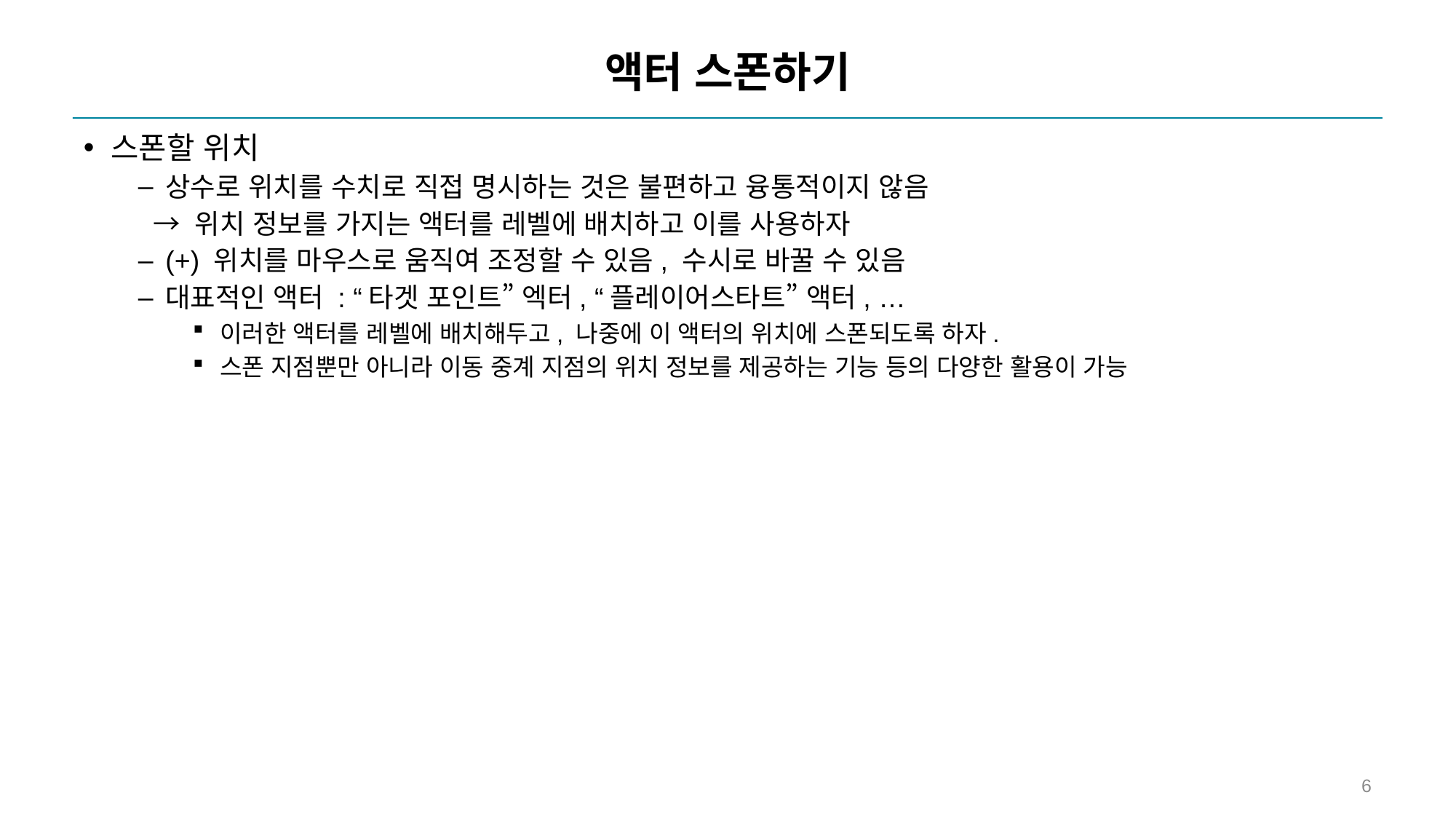

# 액터 스폰하기
스폰할 위치
상수로 위치를 수치로 직접 명시하는 것은 불편하고 융통적이지 않음
  → 위치 정보를 가지는 액터를 레벨에 배치하고 이를 사용하자
(+) 위치를 마우스로 움직여 조정할 수 있음, 수시로 바꿀 수 있음
대표적인 액터 : “타겟 포인트” 엑터, “플레이어스타트” 액터, …
이러한 액터를 레벨에 배치해두고, 나중에 이 액터의 위치에 스폰되도록 하자.
스폰 지점뿐만 아니라 이동 중계 지점의 위치 정보를 제공하는 기능 등의 다양한 활용이 가능

6